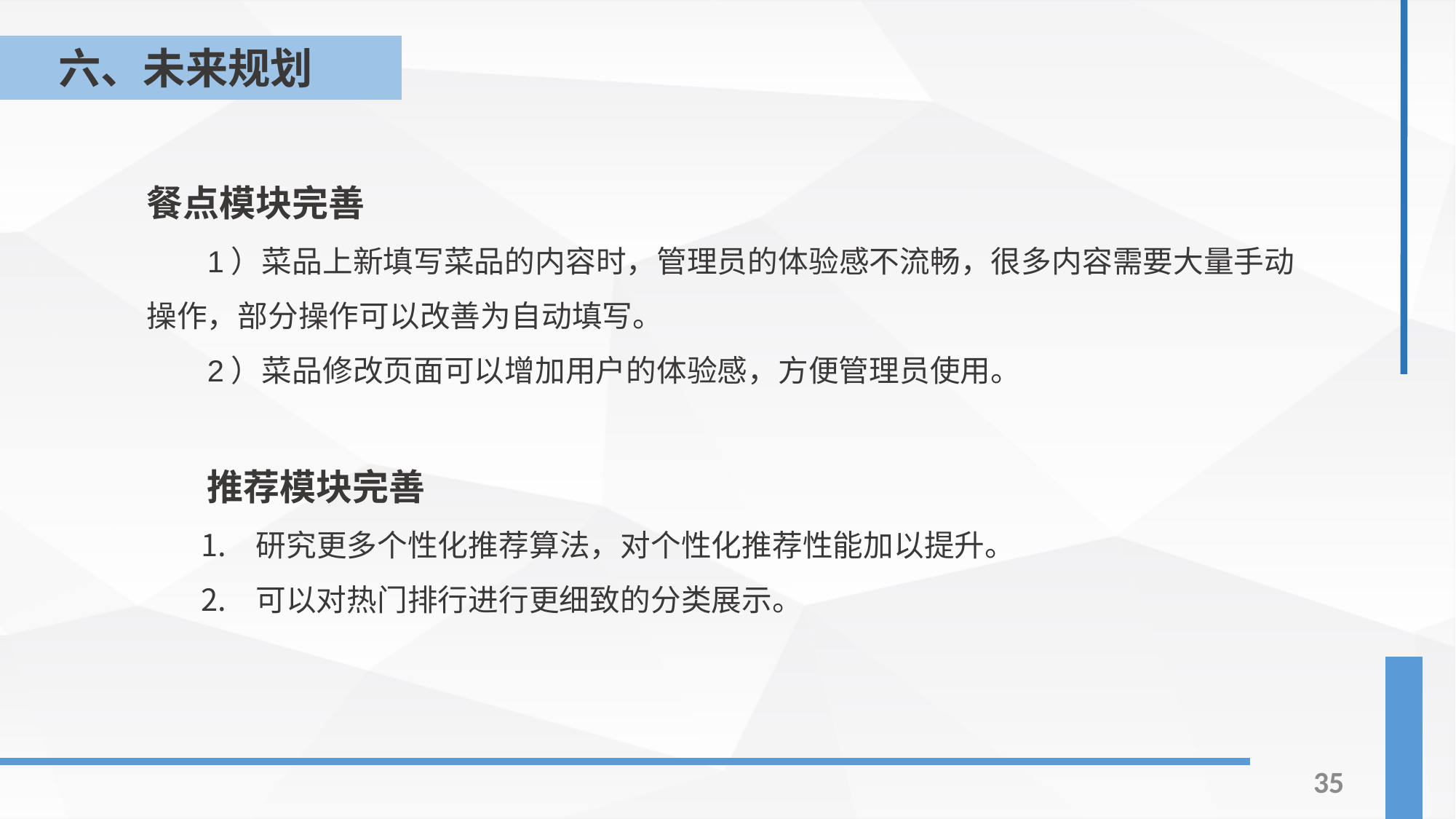

六、未来规划
餐点模块完善
1）菜品上新填写菜品的内容时，管理员的体验感不流畅，很多内容需要大量手动操作，部分操作可以改善为自动填写。
2）菜品修改页面可以增加用户的体验感，方便管理员使用。

推荐模块完善
研究更多个性化推荐算法，对个性化推荐性能加以提升。
可以对热门排行进行更细致的分类展示。

35